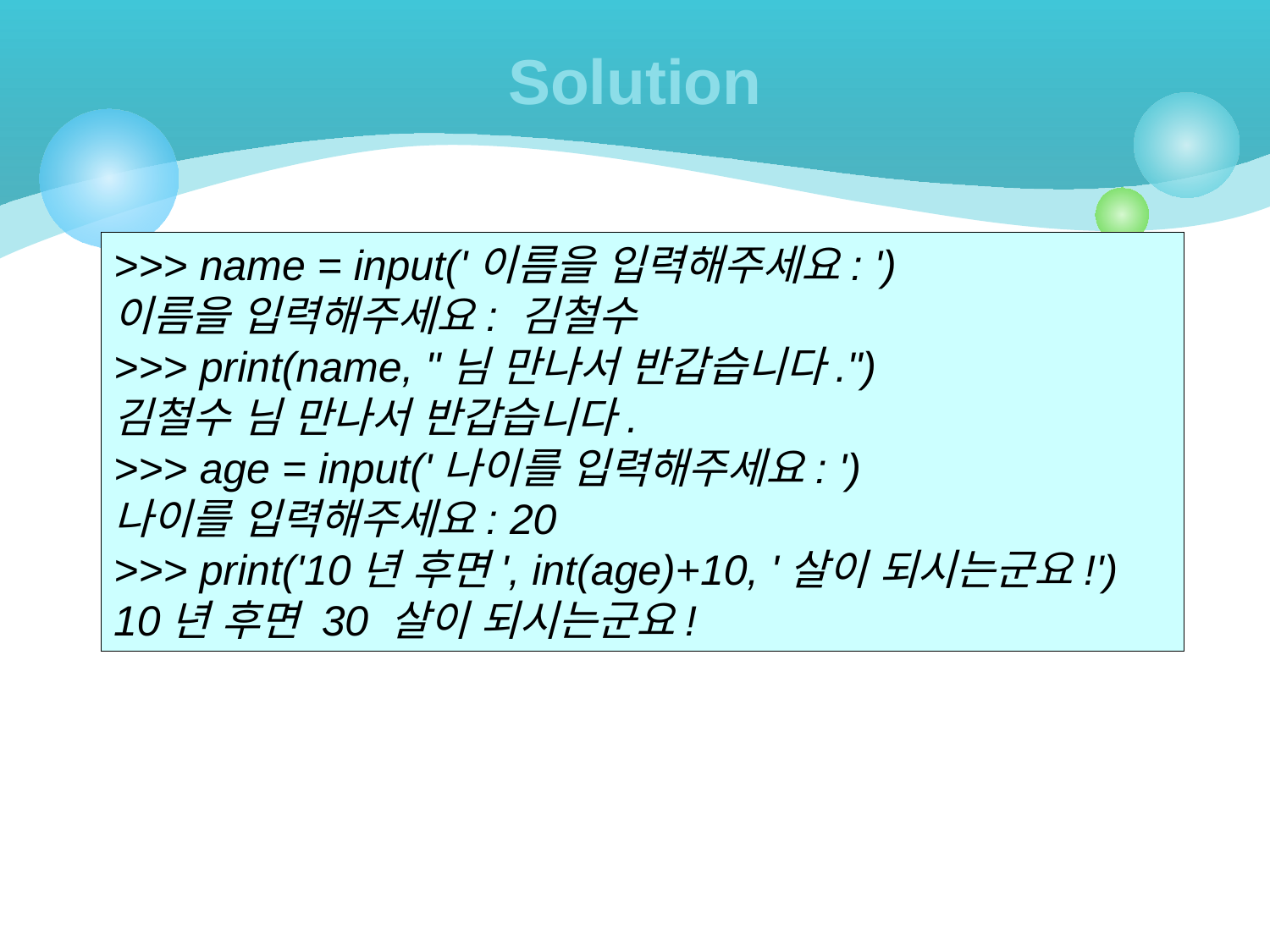

# Solution
>>> name = input('이름을 입력해주세요: ')
이름을 입력해주세요: 김철수
>>> print(name, "님 만나서 반갑습니다.")
김철수 님 만나서 반갑습니다.
>>> age = input('나이를 입력해주세요: ')
나이를 입력해주세요: 20
>>> print('10년 후면', int(age)+10, '살이 되시는군요!')
10년 후면 30 살이 되시는군요!